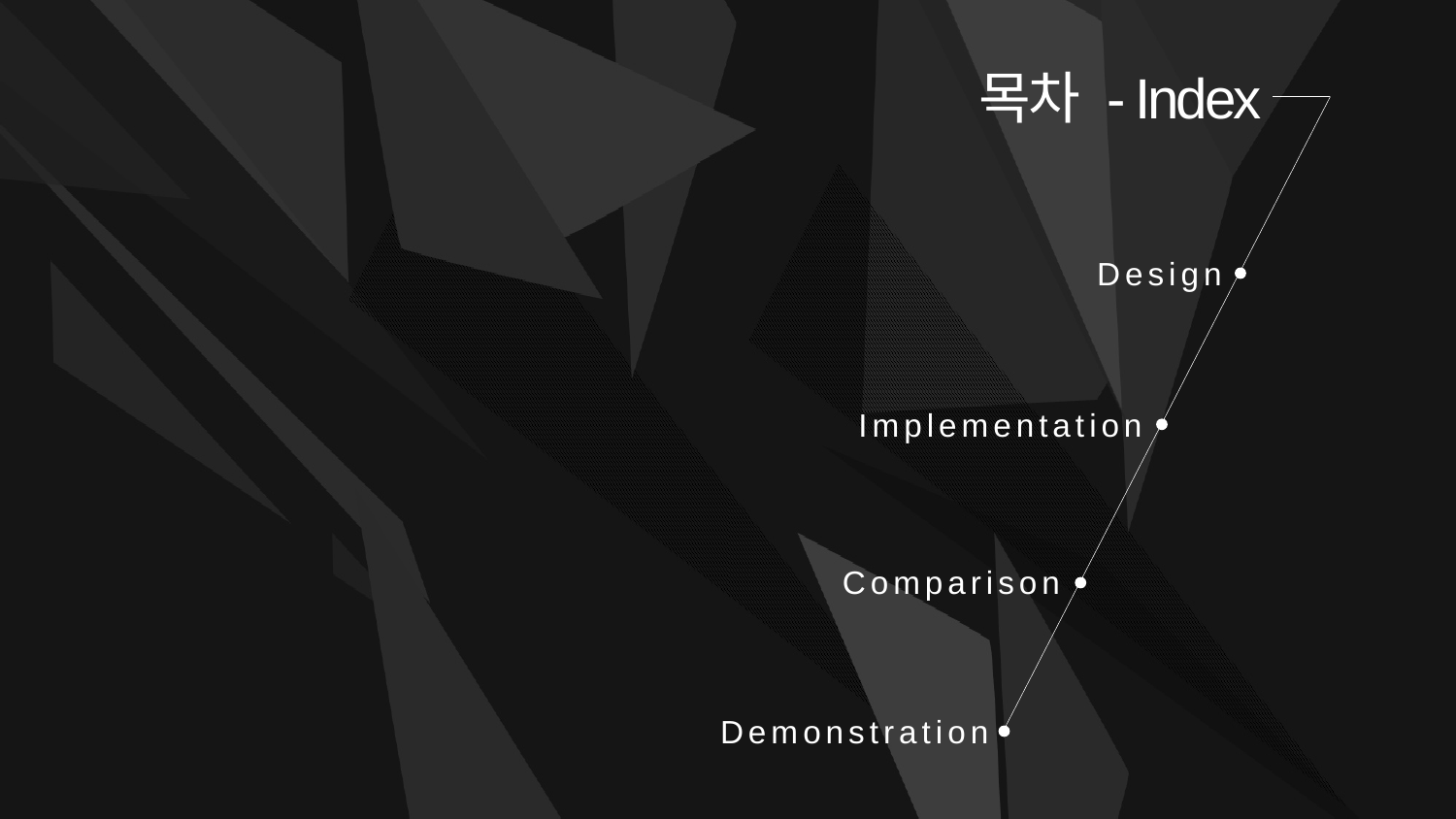

목차 - Index
Design

Implementation

Comparison

Demonstration